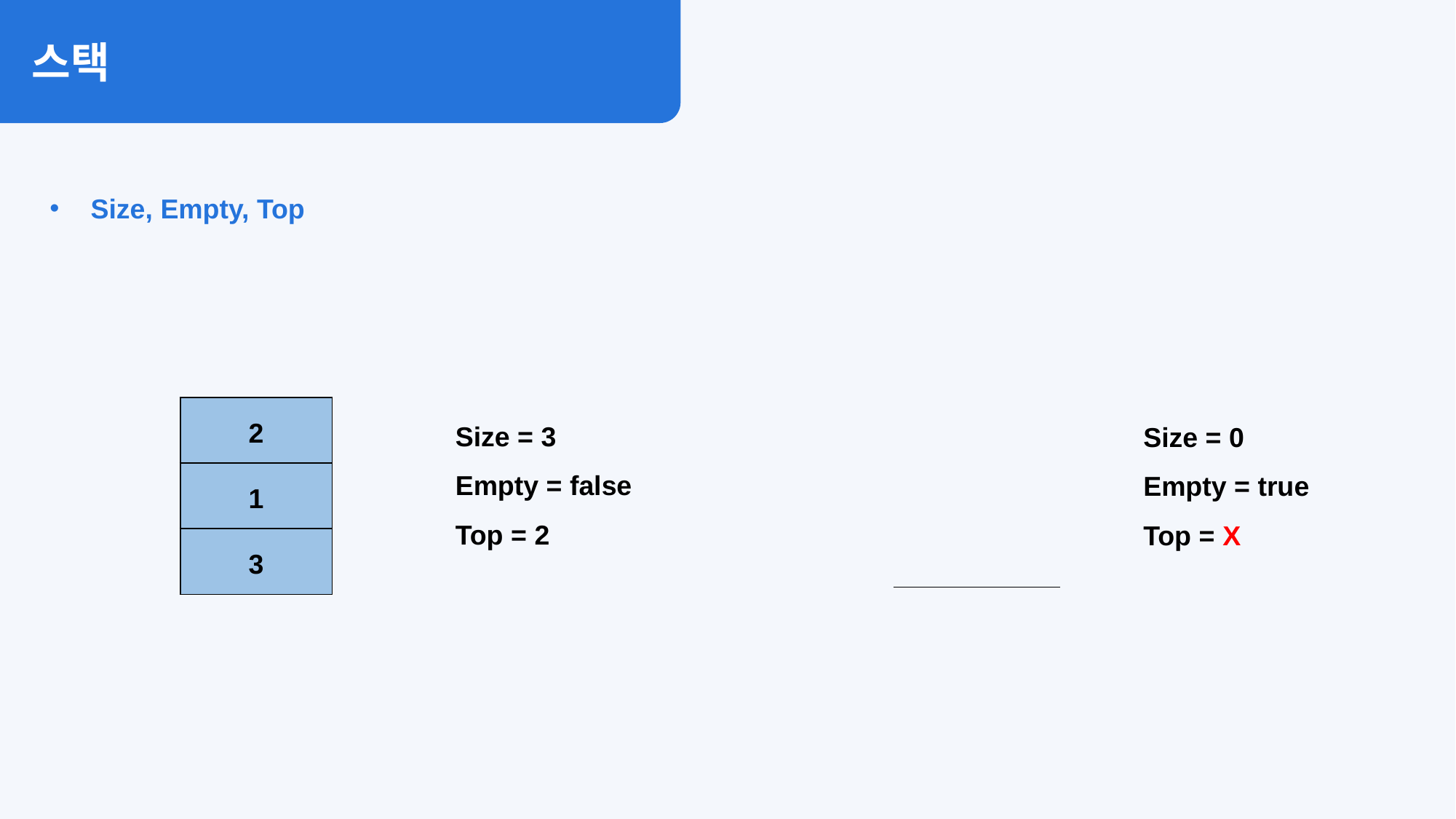

스택
Size, Empty, Top
| 2 |
| --- |
| 1 |
| 3 |
Size = 3
Empty = false
Top = 2
Size = 0
Empty = true
Top = X